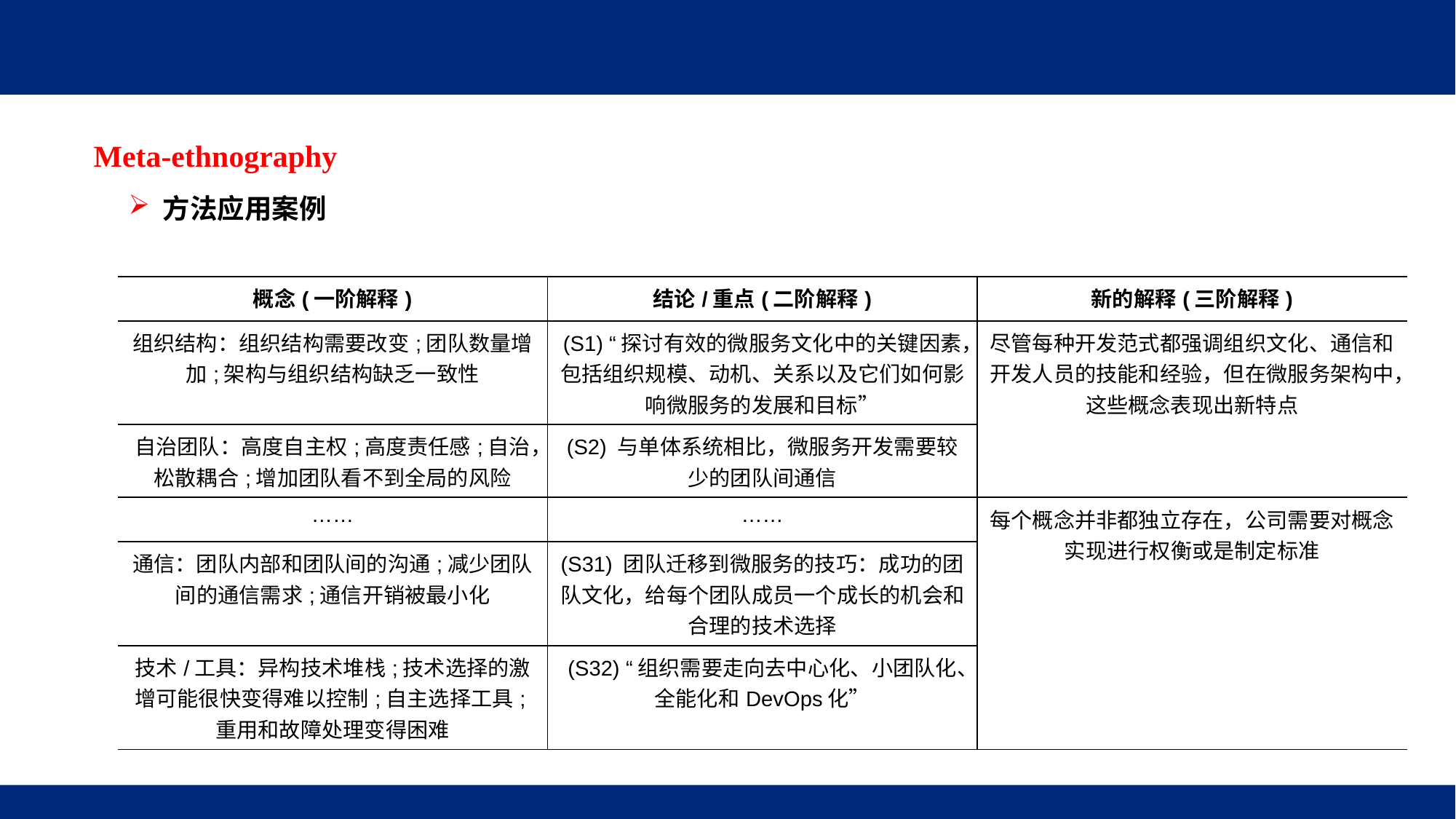

Meta-ethnography
方法应用案例
| 概念(一阶解释) | 结论/重点(二阶解释) | 新的解释(三阶解释) |
| --- | --- | --- |
| 组织结构：组织结构需要改变;团队数量增加;架构与组织结构缺乏一致性 | (S1) “探讨有效的微服务文化中的关键因素，包括组织规模、动机、关系以及它们如何影响微服务的发展和目标” | 尽管每种开发范式都强调组织文化、通信和开发人员的技能和经验，但在微服务架构中，这些概念表现出新特点 |
| 自治团队：高度自主权;高度责任感;自治，松散耦合;增加团队看不到全局的风险 | (S2) 与单体系统相比，微服务开发需要较少的团队间通信 |  |
| …… | …… | 每个概念并非都独立存在，公司需要对概念实现进行权衡或是制定标准 |
| 通信：团队内部和团队间的沟通;减少团队间的通信需求;通信开销被最小化 | (S31) 团队迁移到微服务的技巧：成功的团队文化，给每个团队成员一个成长的机会和合理的技术选择 |  |
| 技术/工具：异构技术堆栈;技术选择的激增可能很快变得难以控制;自主选择工具;重用和故障处理变得困难 | (S32) “组织需要走向去中心化、小团队化、全能化和DevOps化” |  |